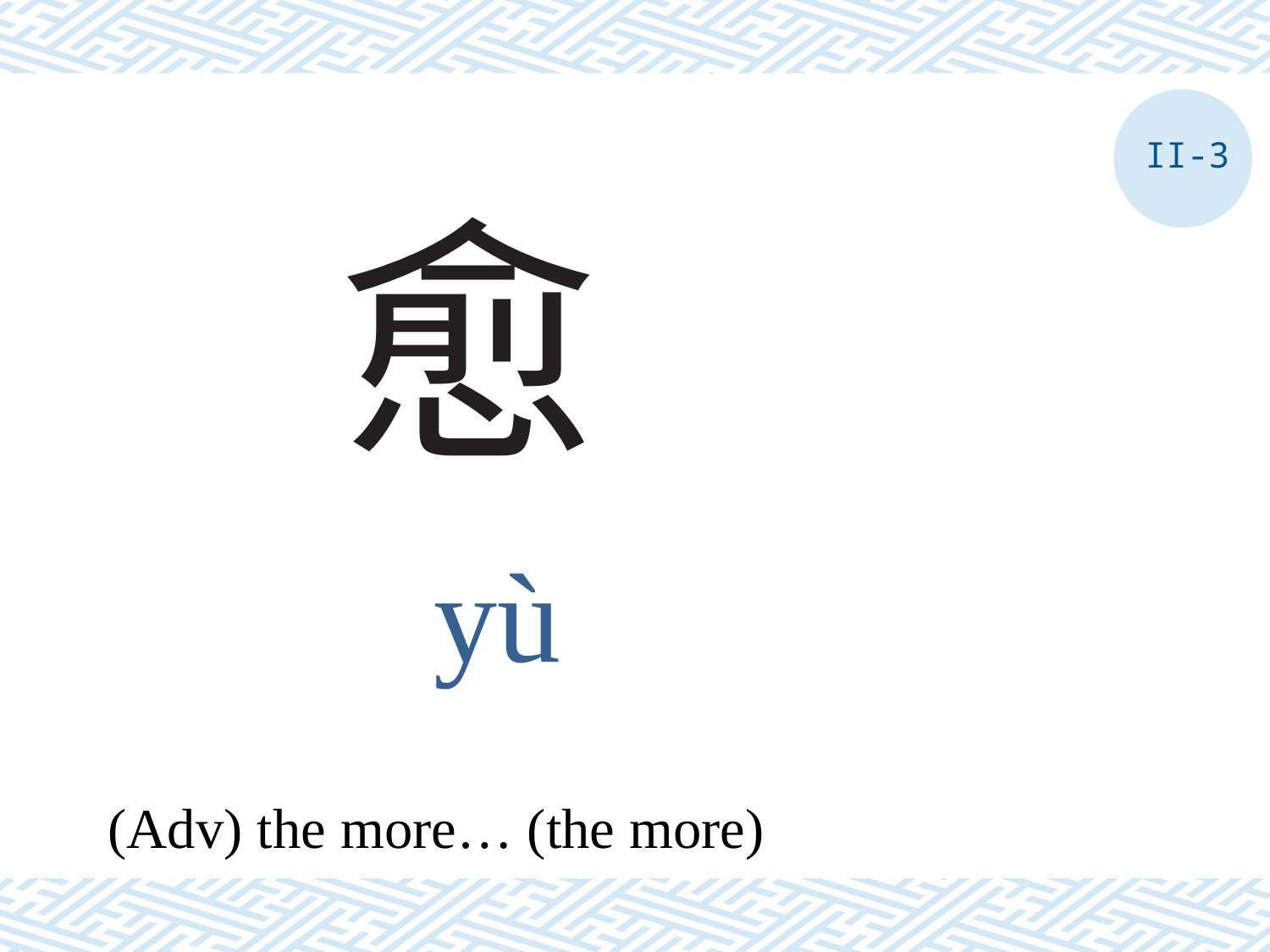

II-3

# 愈
yù
(Adv) the more… (the more)